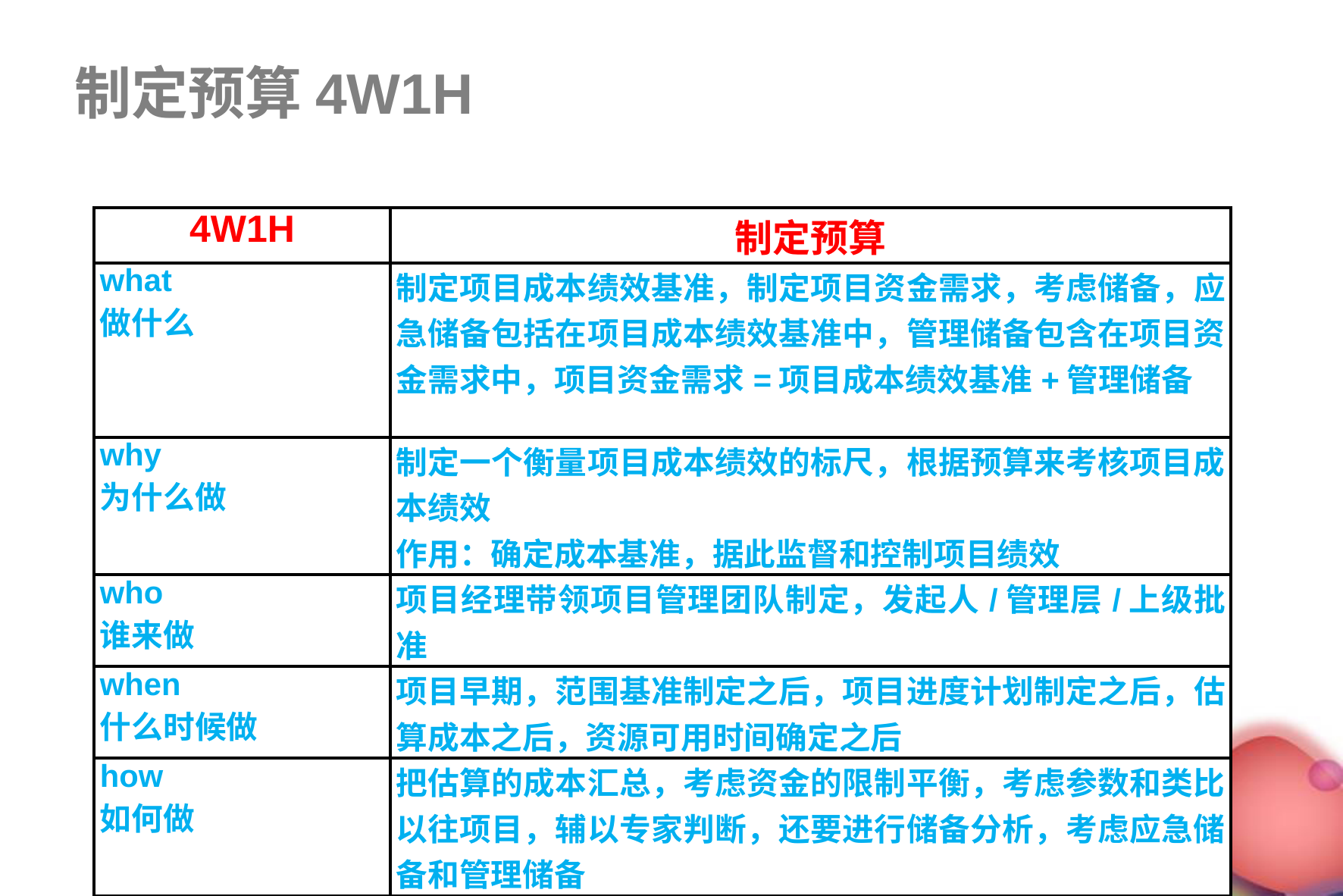

制定预算4W1H
| 4W1H | 制定预算 |
| --- | --- |
| what 做什么 | 制定项目成本绩效基准，制定项目资金需求，考虑储备，应急储备包括在项目成本绩效基准中，管理储备包含在项目资金需求中，项目资金需求=项目成本绩效基准+管理储备 |
| why 为什么做 | 制定一个衡量项目成本绩效的标尺，根据预算来考核项目成本绩效 作用：确定成本基准，据此监督和控制项目绩效 |
| who 谁来做 | 项目经理带领项目管理团队制定，发起人/管理层/上级批准 |
| when 什么时候做 | 项目早期，范围基准制定之后，项目进度计划制定之后，估算成本之后，资源可用时间确定之后 |
| how 如何做 | 把估算的成本汇总，考虑资金的限制平衡，考虑参数和类比以往项目，辅以专家判断，还要进行储备分析，考虑应急储备和管理储备 |